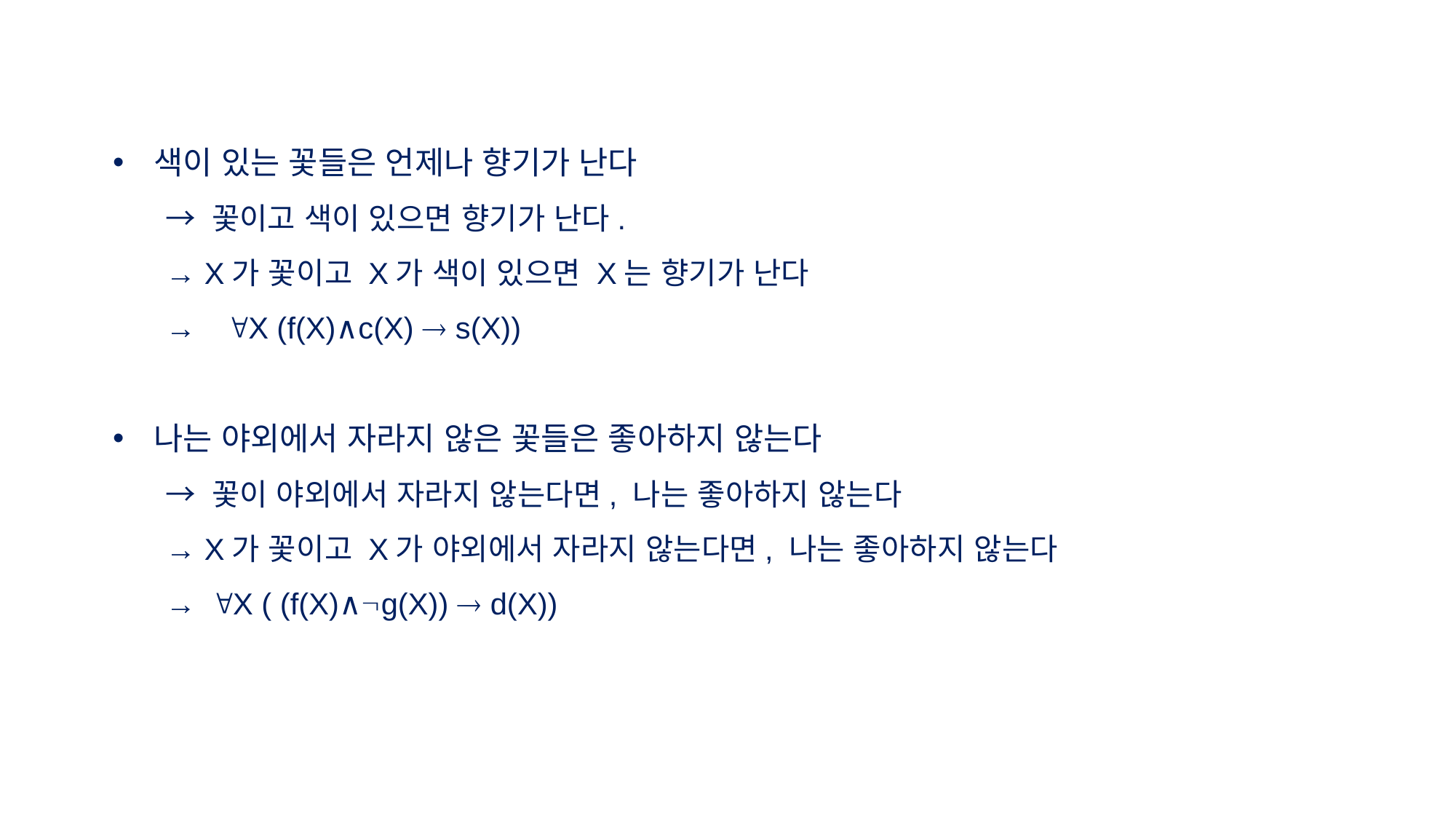

색이 있는 꽃들은 언제나 향기가 난다
→ 꽃이고 색이 있으면 향기가 난다.
→ X가 꽃이고 X가 색이 있으면 X는 향기가 난다
→  ∀X (f(X)∧c(X) → s(X))

나는 야외에서 자라지 않은 꽃들은 좋아하지 않는다
→ 꽃이 야외에서 자라지 않는다면, 나는 좋아하지 않는다
→ X가 꽃이고 X가 야외에서 자라지 않는다면, 나는 좋아하지 않는다
→ ∀X ( (f(X)∧¬g(X)) → d(X))